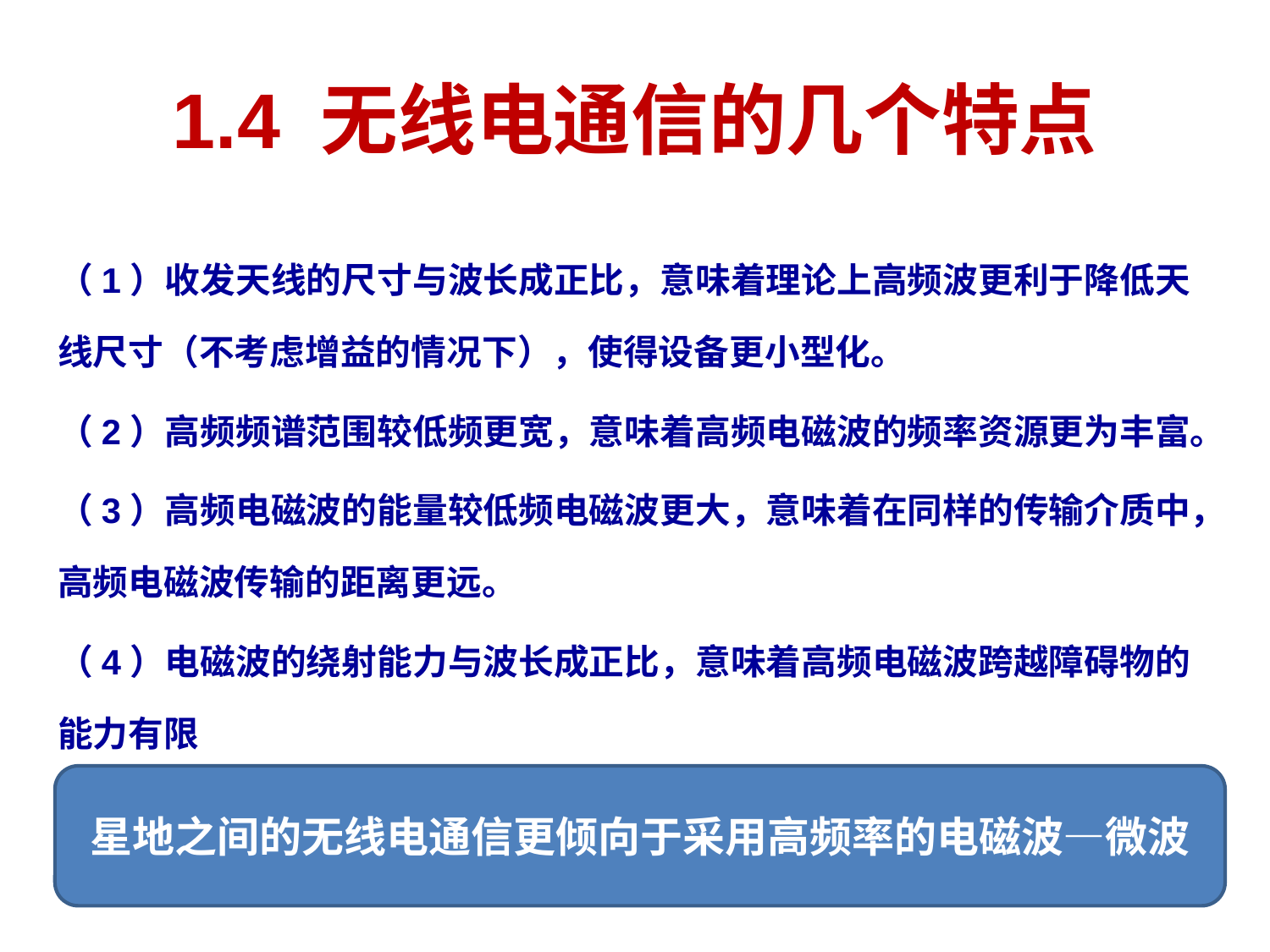

# 1.4 无线电通信的几个特点
（1）收发天线的尺寸与波长成正比，意味着理论上高频波更利于降低天线尺寸（不考虑增益的情况下），使得设备更小型化。
（2）高频频谱范围较低频更宽，意味着高频电磁波的频率资源更为丰富。
（3）高频电磁波的能量较低频电磁波更大，意味着在同样的传输介质中，高频电磁波传输的距离更远。
（4）电磁波的绕射能力与波长成正比，意味着高频电磁波跨越障碍物的能力有限
星地之间的无线电通信更倾向于采用高频率的电磁波—微波